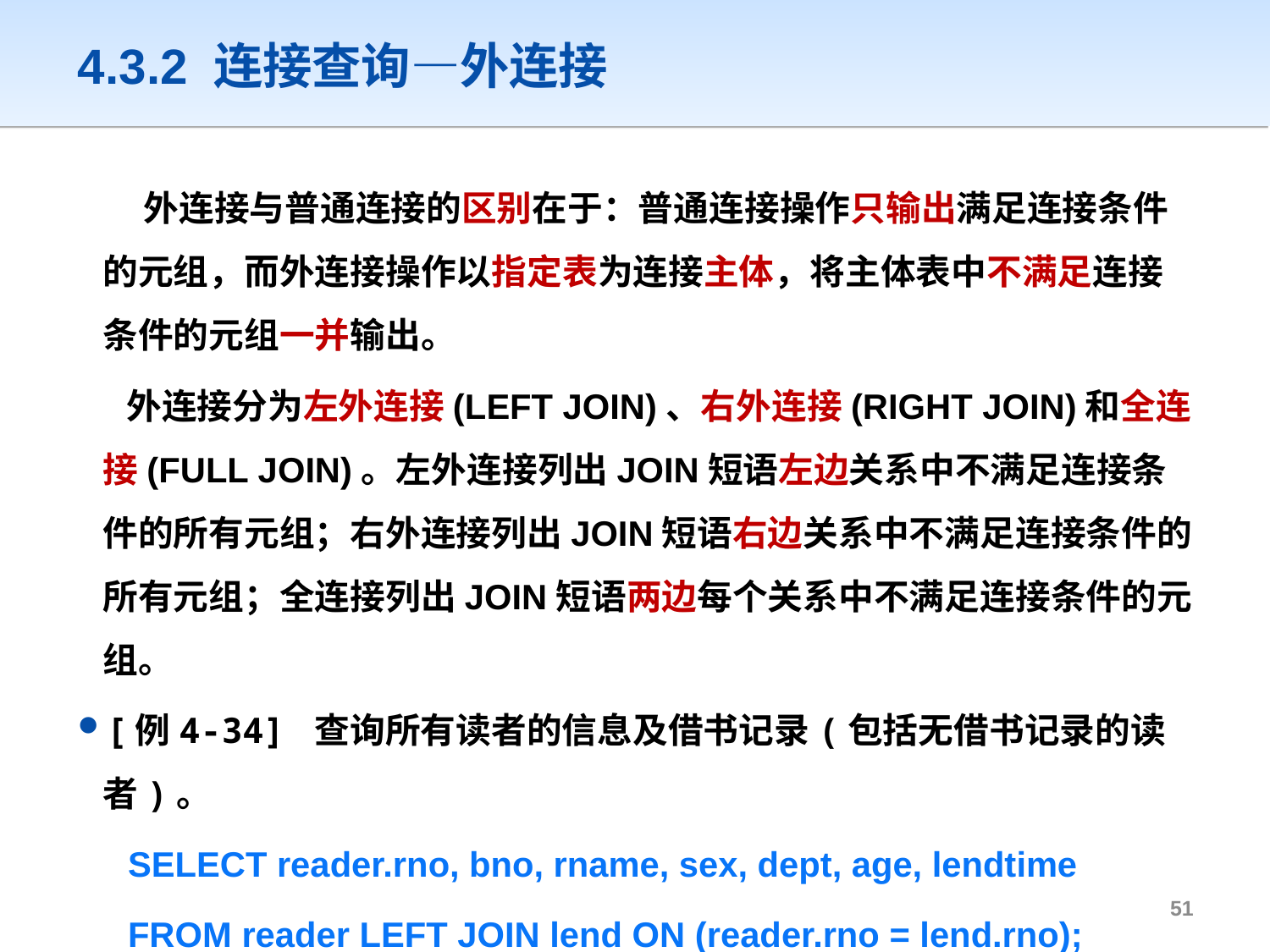

# 4.3.2 连接查询—外连接
	    外连接与普通连接的区别在于：普通连接操作只输出满足连接条件的元组，而外连接操作以指定表为连接主体，将主体表中不满足连接条件的元组一并输出。
     外连接分为左外连接(LEFT JOIN)、右外连接(RIGHT JOIN)和全连接(FULL JOIN)。左外连接列出JOIN短语左边关系中不满足连接条件的所有元组；右外连接列出JOIN短语右边关系中不满足连接条件的所有元组；全连接列出JOIN短语两边每个关系中不满足连接条件的元组。
[例4-34] 查询所有读者的信息及借书记录(包括无借书记录的读者)。
SELECT reader.rno, bno, rname, sex, dept, age, lendtime
FROM reader LEFT JOIN lend ON (reader.rno = lend.rno);

51